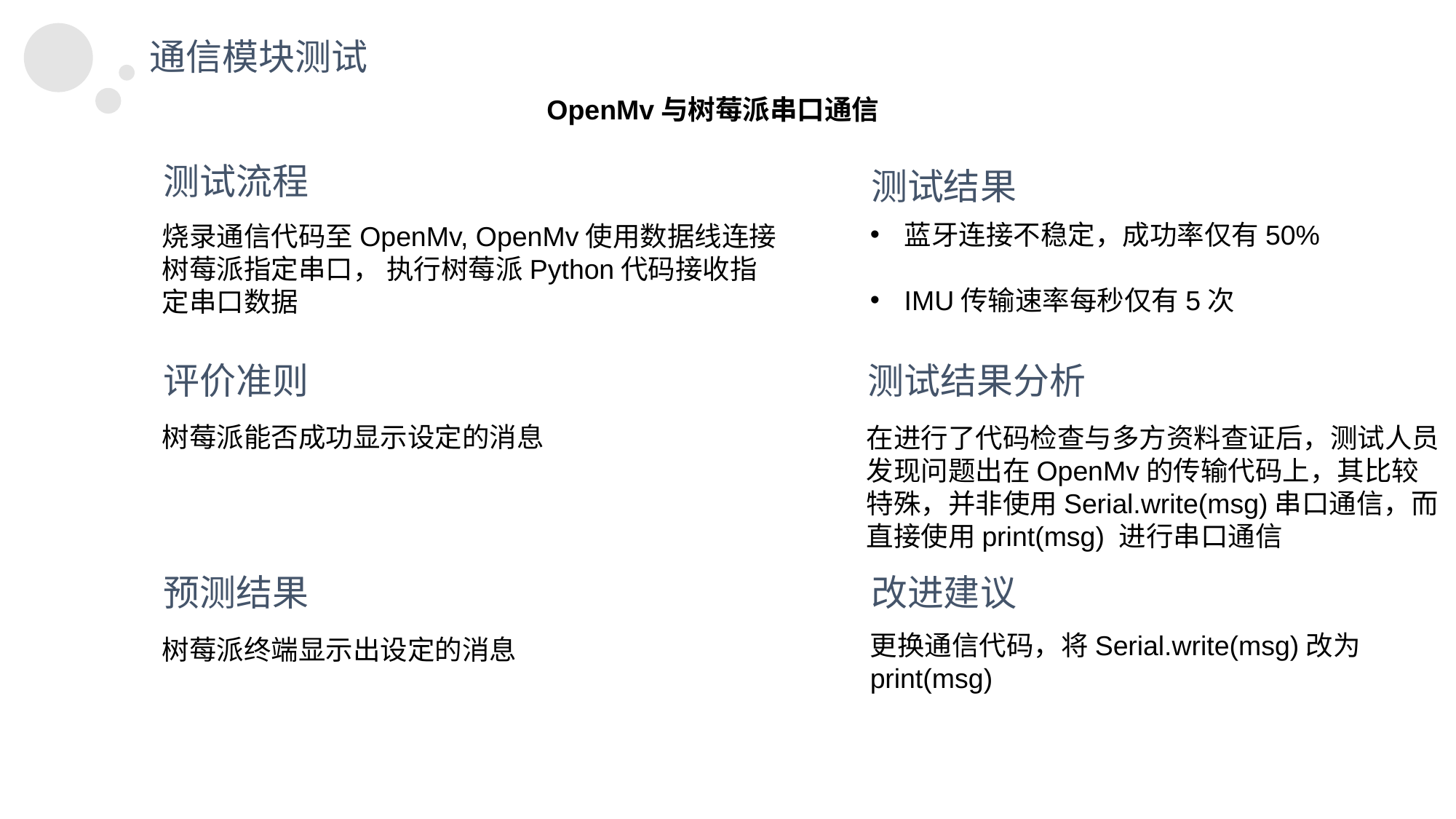

通信模块测试
OpenMv与树莓派串口通信
测试流程
测试结果
蓝牙连接不稳定，成功率仅有50%
IMU传输速率每秒仅有5次
烧录通信代码至OpenMv, OpenMv使用数据线连接树莓派指定串口， 执行树莓派Python代码接收指定串口数据
评价准则
测试结果分析
树莓派能否成功显示设定的消息
在进行了代码检查与多方资料查证后，测试人员发现问题出在OpenMv的传输代码上，其比较特殊，并非使用Serial.write(msg)串口通信，而直接使用print(msg) 进行串口通信
PPT模板 http://www.1ppt.com/moban/
预测结果
改进建议
更换通信代码，将Serial.write(msg)改为print(msg)
树莓派终端显示出设定的消息